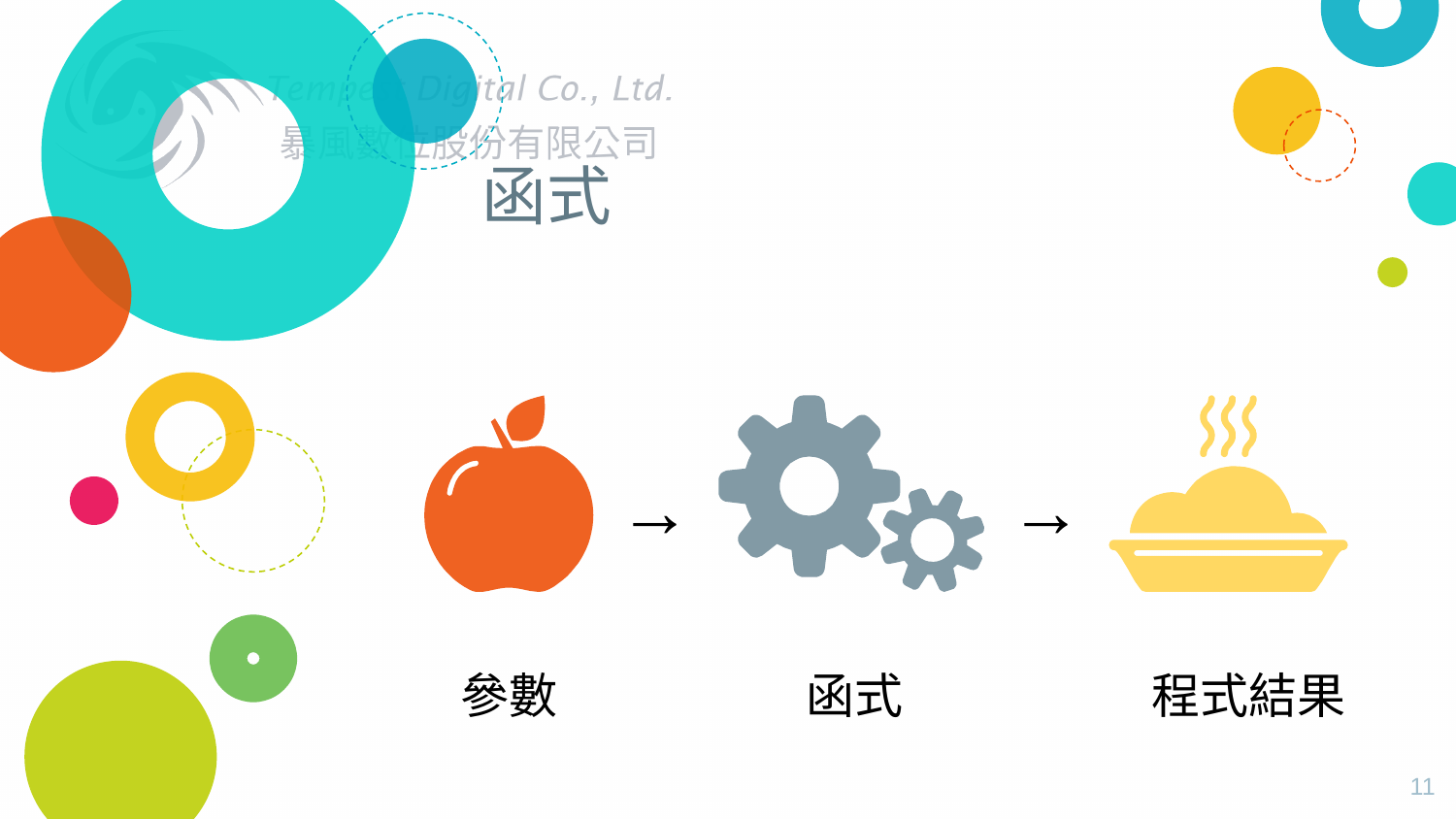

# 函式

→
→
函式
程式結果
參數
11